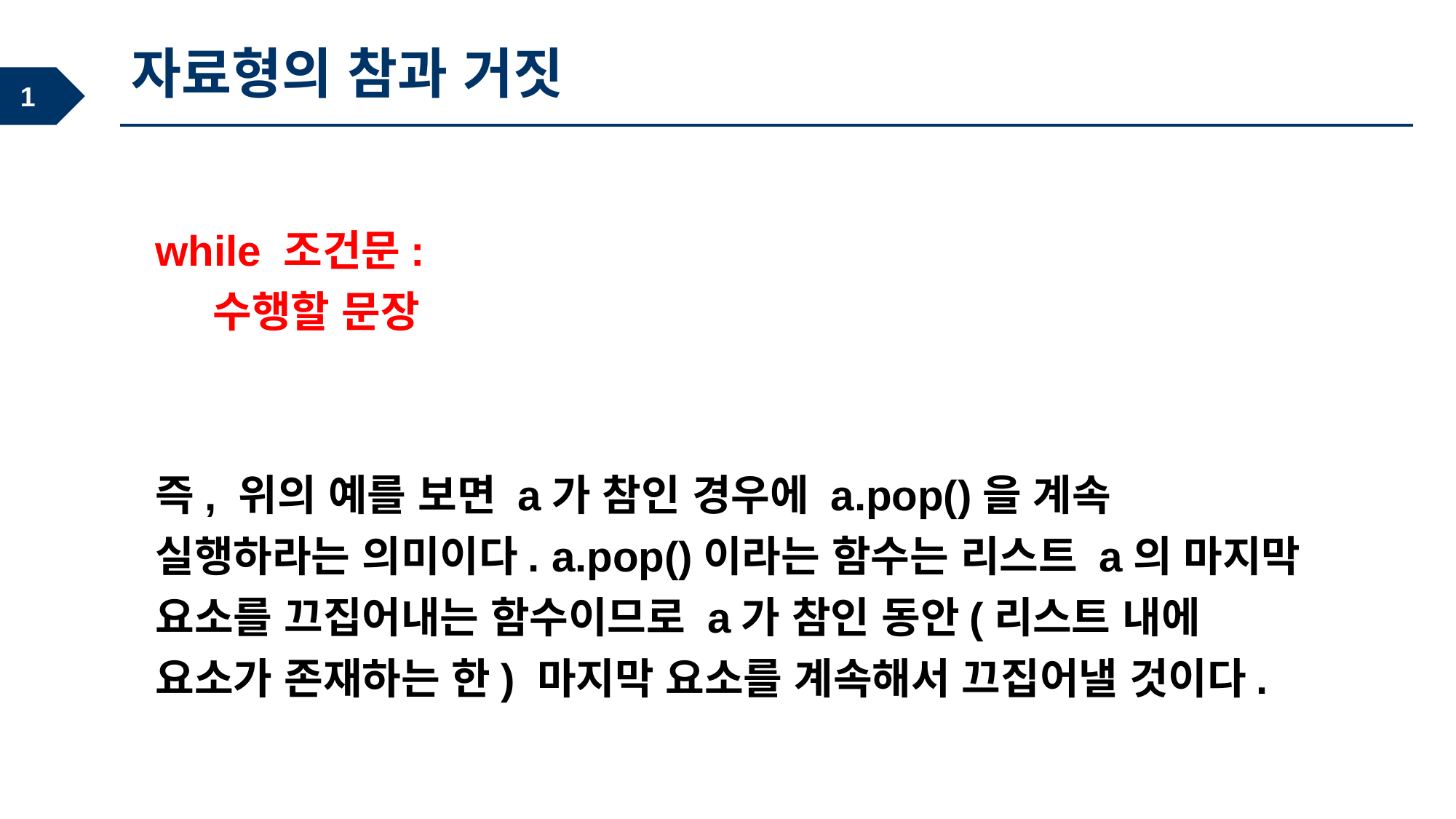

자료형의 참과 거짓
while 조건문:
    수행할 문장

즉, 위의 예를 보면 a가 참인 경우에 a.pop()을 계속 실행하라는 의미이다. a.pop()이라는 함수는 리스트 a의 마지막 요소를 끄집어내는 함수이므로 a가 참인 동안(리스트 내에 요소가 존재하는 한) 마지막 요소를 계속해서 끄집어낼 것이다.